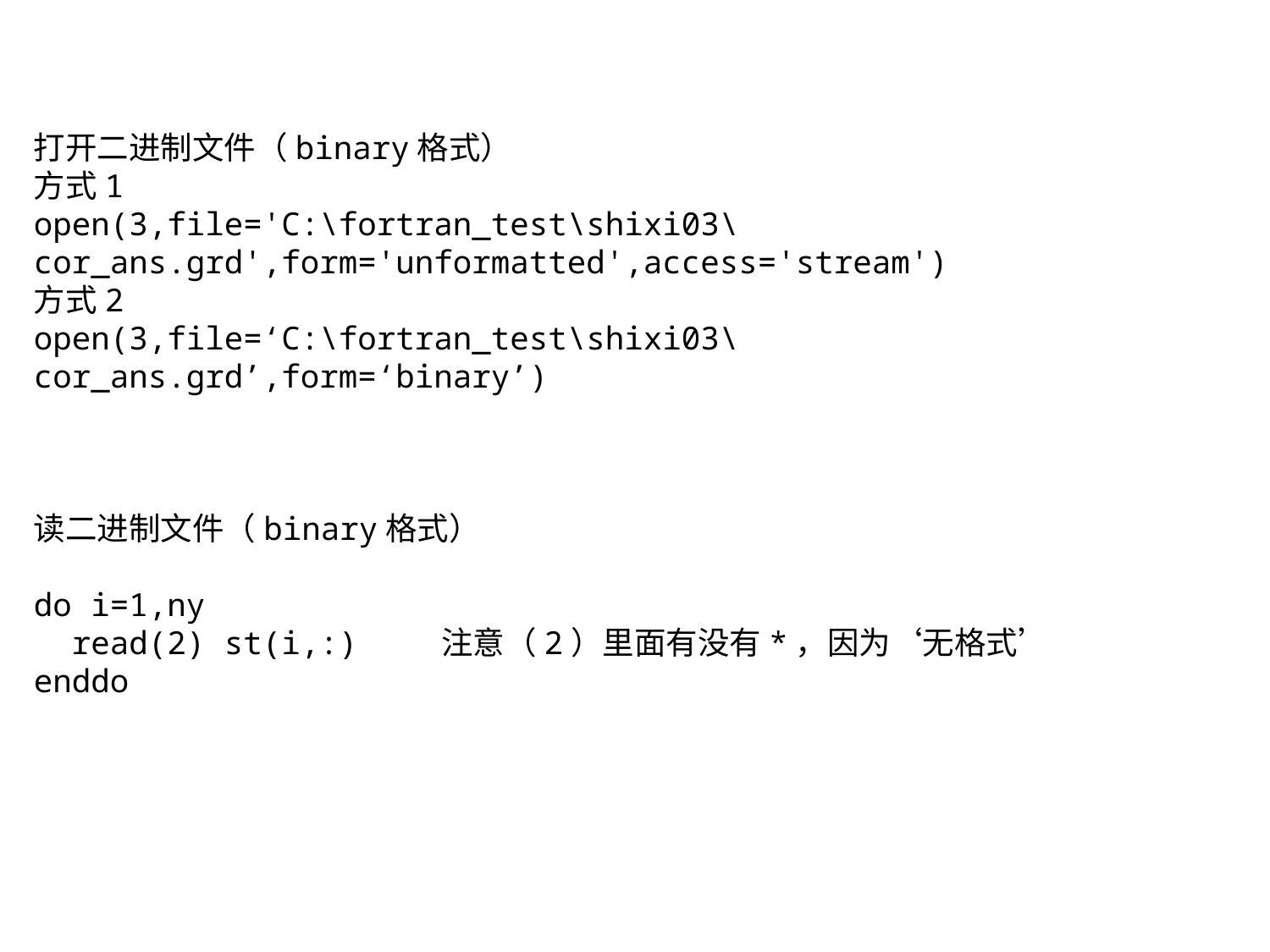

打开二进制文件（binary格式）
方式1
open(3,file='C:\fortran_test\shixi03\cor_ans.grd',form='unformatted',access='stream')
方式2
open(3,file=‘C:\fortran_test\shixi03\cor_ans.grd’,form=‘binary’)

读二进制文件（binary格式）

do i=1,ny
  read(2) st(i,:)    注意（2）里面有没有*，因为‘无格式’
enddo